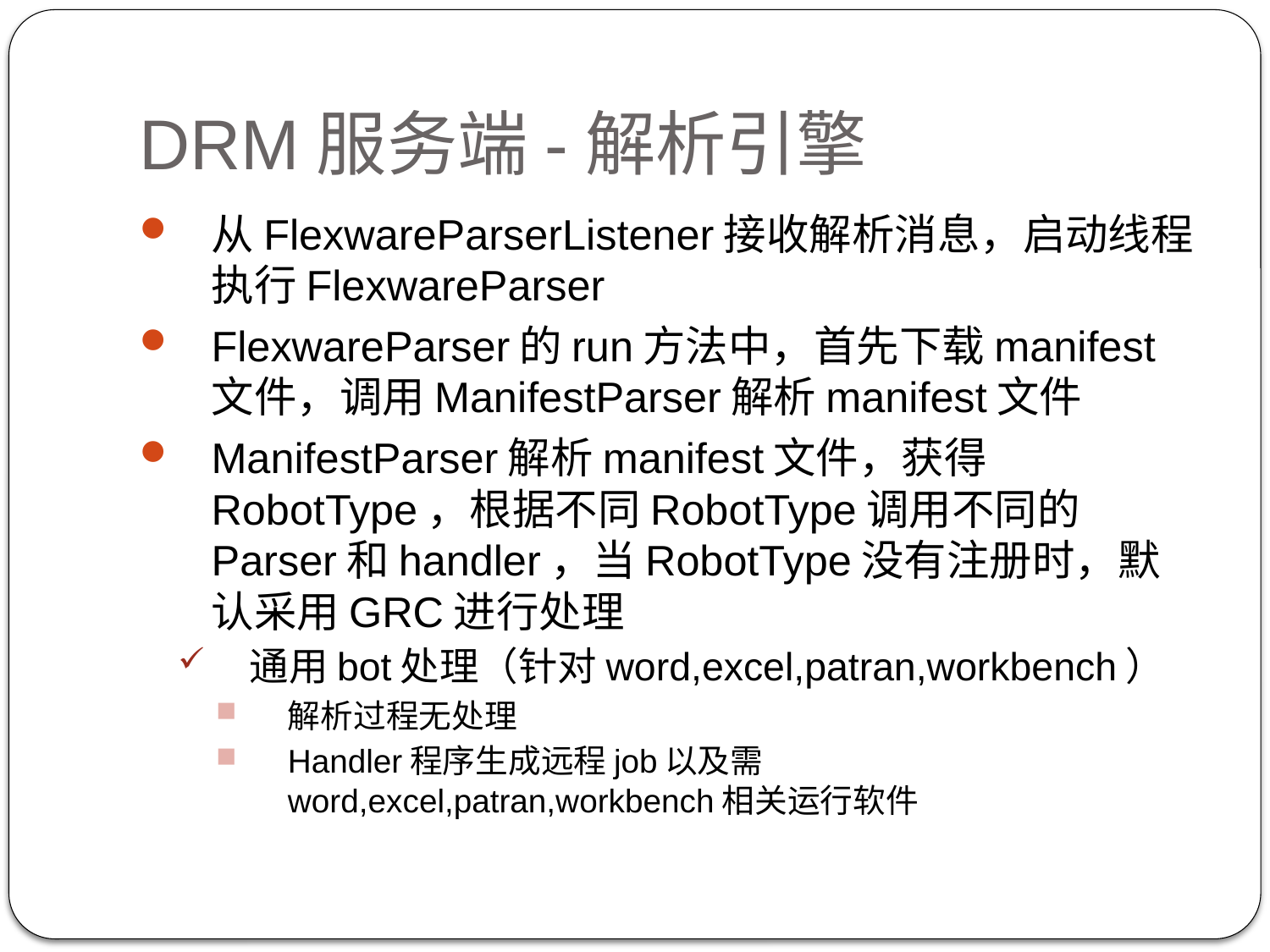

# DRM服务端-解析引擎
从FlexwareParserListener接收解析消息，启动线程执行FlexwareParser
FlexwareParser的run方法中，首先下载manifest文件，调用ManifestParser解析manifest文件
ManifestParser解析manifest文件，获得RobotType，根据不同RobotType调用不同的Parser和handler，当RobotType没有注册时，默认采用GRC进行处理
通用bot处理（针对word,excel,patran,workbench）
解析过程无处理
Handler程序生成远程job以及需word,excel,patran,workbench相关运行软件